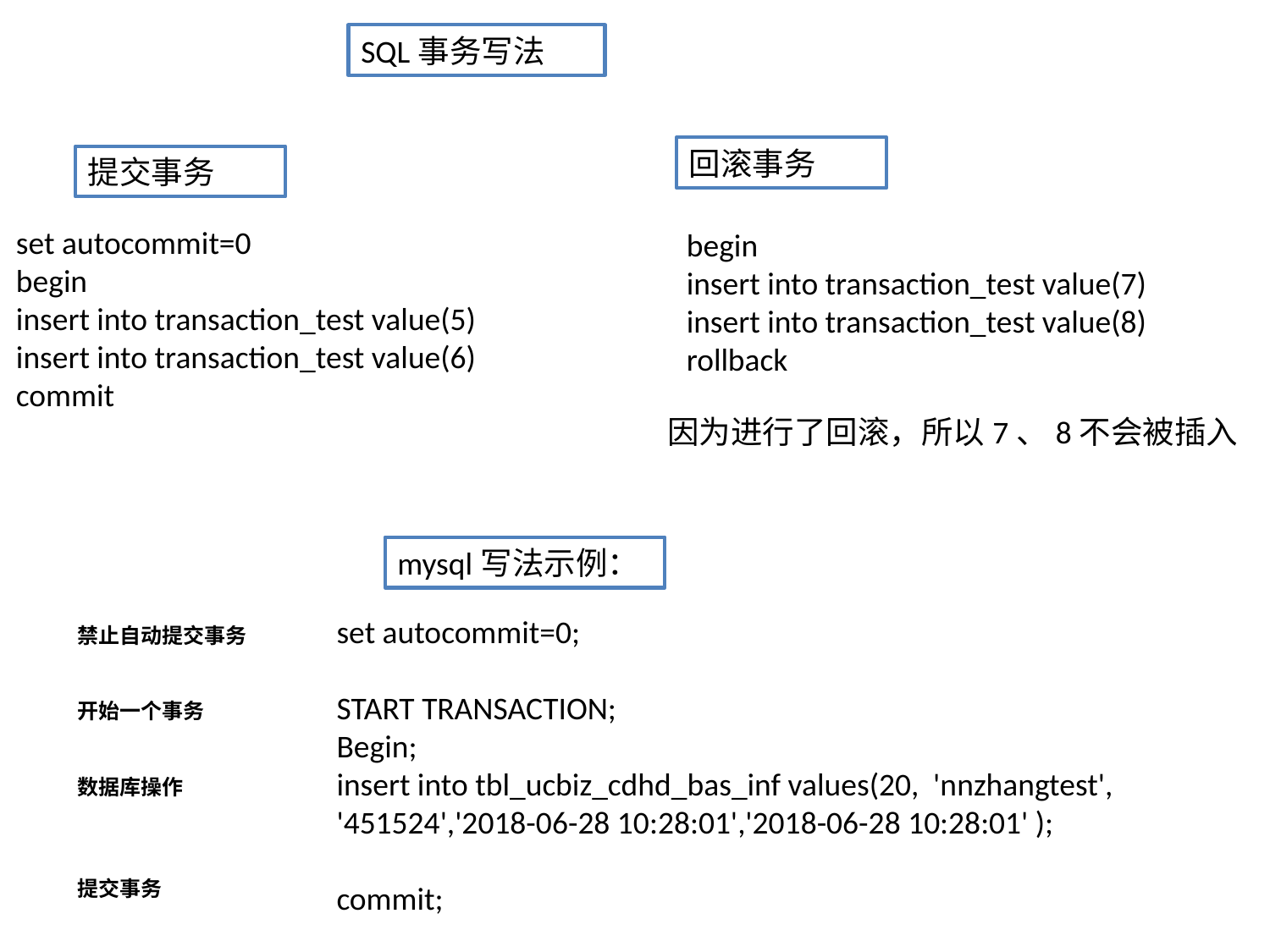

SQL事务写法
回滚事务
提交事务
set autocommit=0
begin
insert into transaction_test value(5)
insert into transaction_test value(6)
commit
begin
insert into transaction_test value(7)
insert into transaction_test value(8)
rollback
因为进行了回滚，所以7、8不会被插入
mysql写法示例：
set autocommit=0;

START TRANSACTION;
Begin;
insert into tbl_ucbiz_cdhd_bas_inf values(20,  'nnzhangtest', '451524','2018-06-28 10:28:01','2018-06-28 10:28:01' );

commit;
禁止自动提交事务

开始一个事务

数据库操作

提交事务